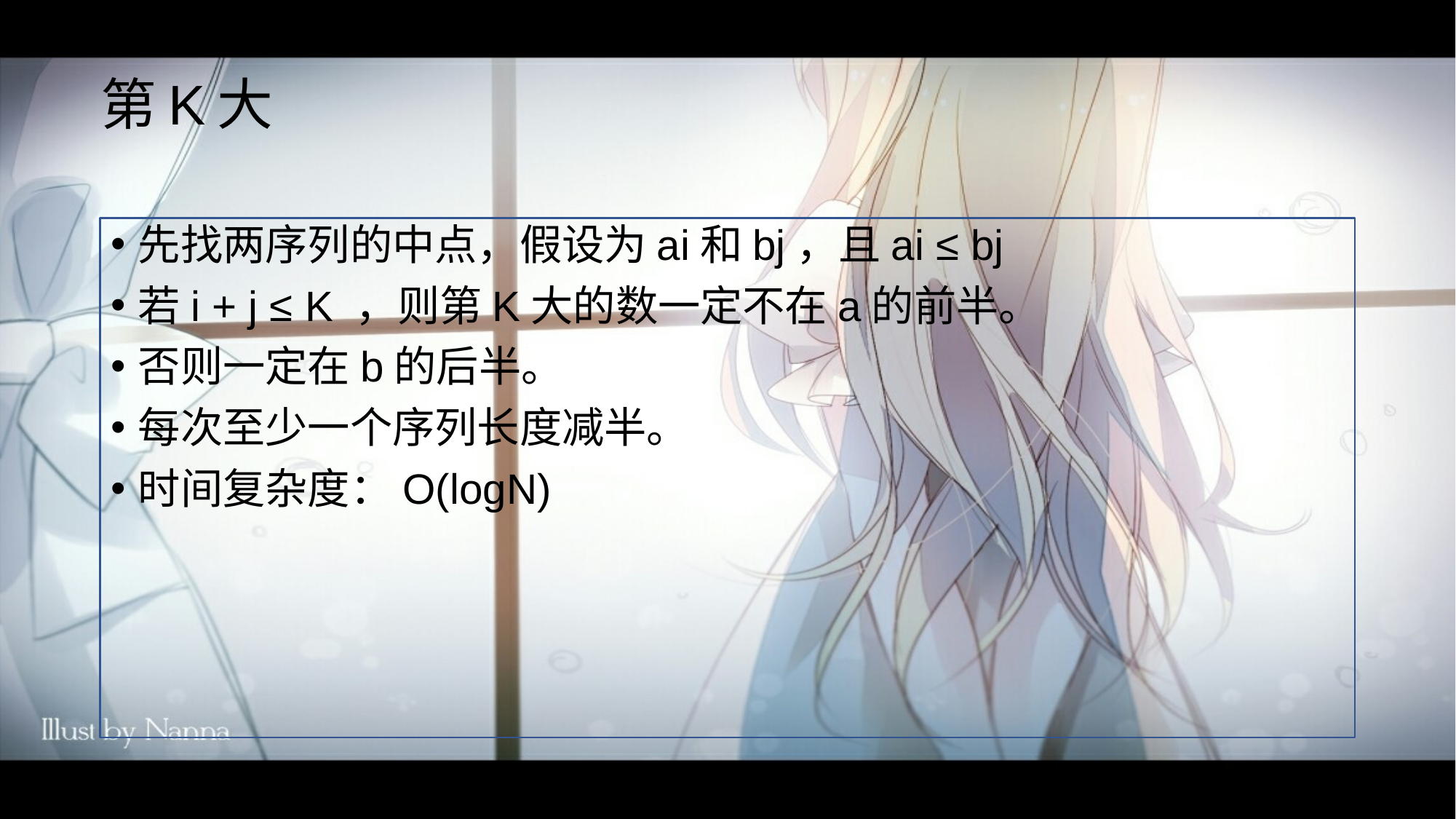

# 第K大
先找两序列的中点，假设为ai和bj，且ai ≤ bj
若i + j ≤ K ，则第K大的数一定不在a的前半。
否则一定在b的后半。
每次至少一个序列长度减半。
时间复杂度：O(logN)